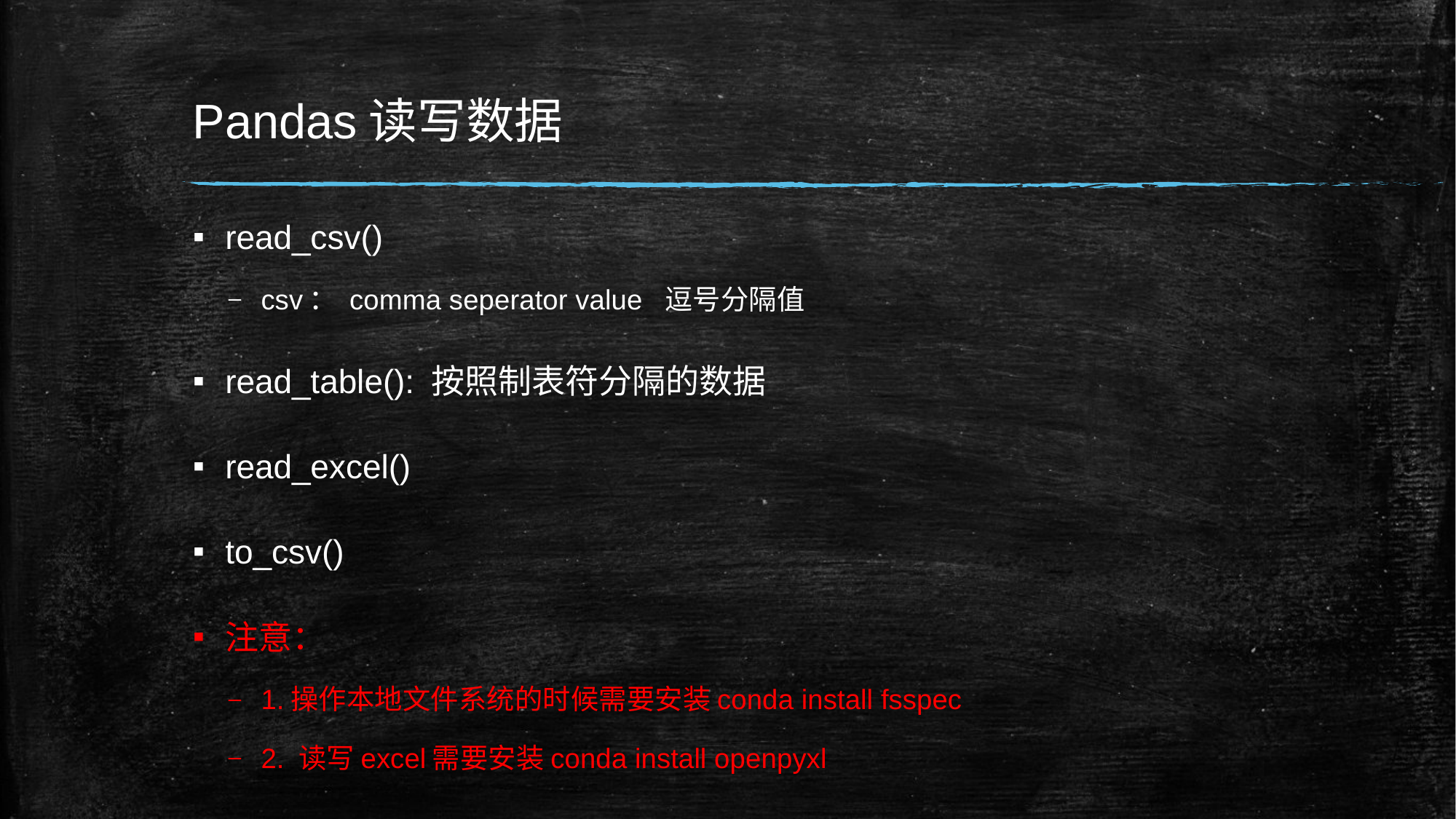

# Pandas读写数据
read_csv()
csv： comma seperator value  逗号分隔值
read_table(): 按照制表符分隔的数据
read_excel()
to_csv()
注意：
1.操作本地文件系统的时候需要安装conda install fsspec
2. 读写excel需要安装conda install openpyxl